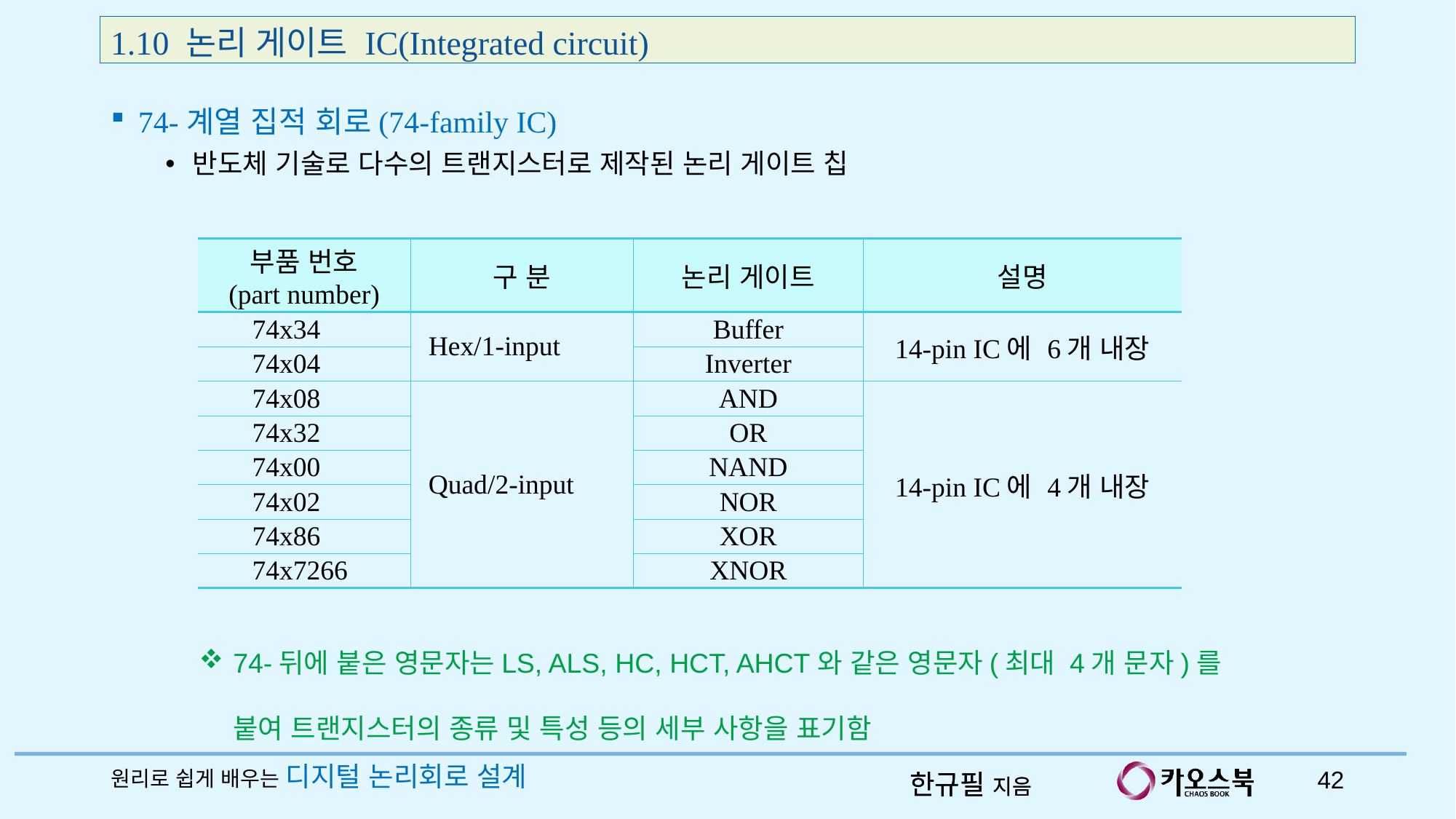

1.10 논리 게이트 IC(Integrated circuit)
74-계열 집적 회로(74-family IC)
반도체 기술로 다수의 트랜지스터로 제작된 논리 게이트 칩
| 부품 번호 (part number) | 구 분 | 논리 게이트 | 설명 |
| --- | --- | --- | --- |
| 74x34 | Hex/1-input | Buffer | 14-pin IC에 6개 내장 |
| 74x04 |  | Inverter |  |
| 74x08 | Quad/2-input | AND | 14-pin IC에 4개 내장 |
| 74x32 |  | OR |  |
| 74x00 |  | NAND |  |
| 74x02 |  | NOR |  |
| 74x86 |  | XOR |  |
| 74x7266 |  | XNOR |  |
74-뒤에 붙은 영문자는LS, ALS, HC, HCT, AHCT와 같은 영문자(최대 4개 문자)를
붙여 트랜지스터의 종류 및 특성 등의 세부 사항을 표기함
원리로 쉽게 배우는 디지털 논리회로 설계
42